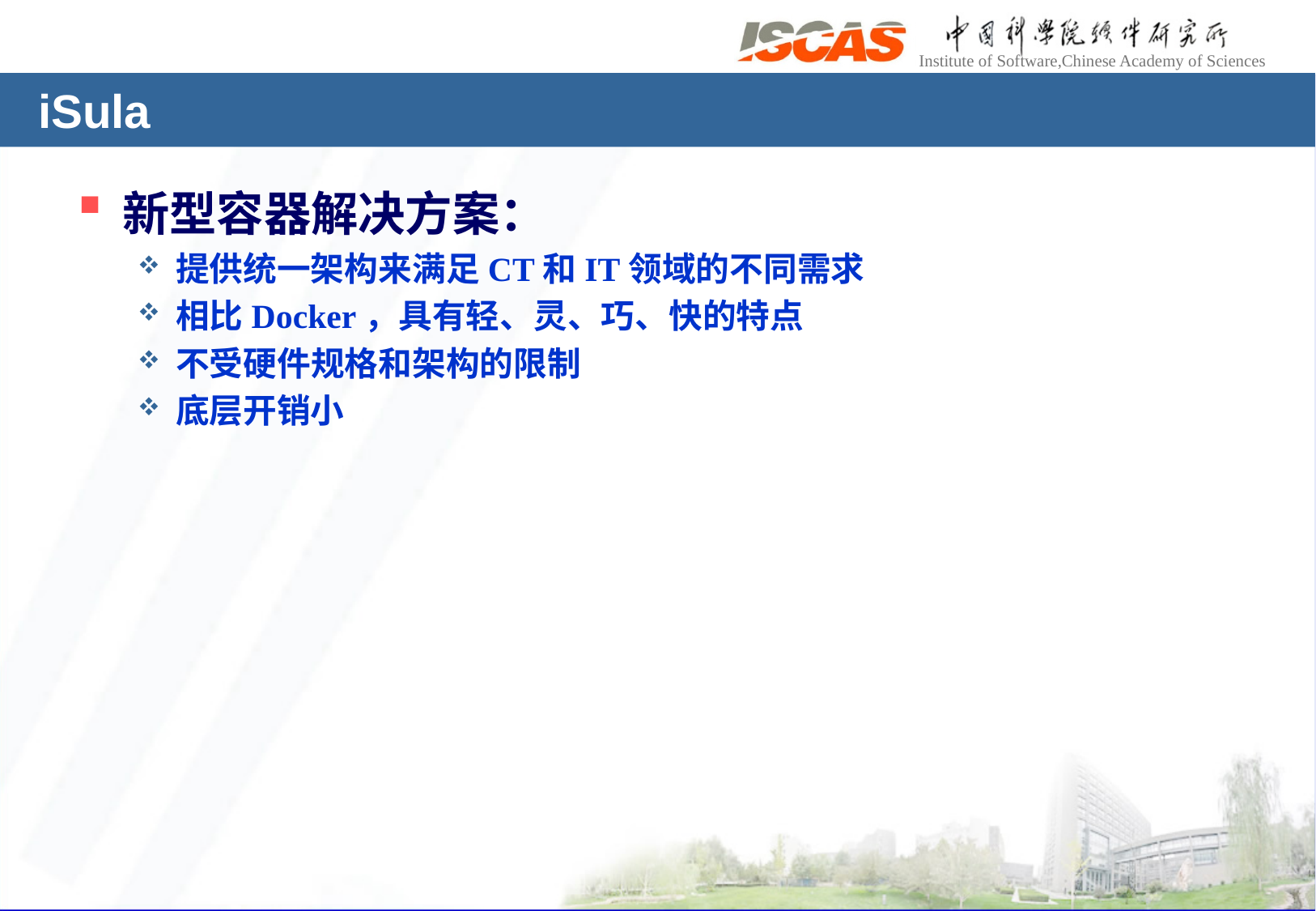

# iSula
新型容器解决方案：
提供统一架构来满足CT和IT领域的不同需求
相比Docker，具有轻、灵、巧、快的特点
不受硬件规格和架构的限制
底层开销小